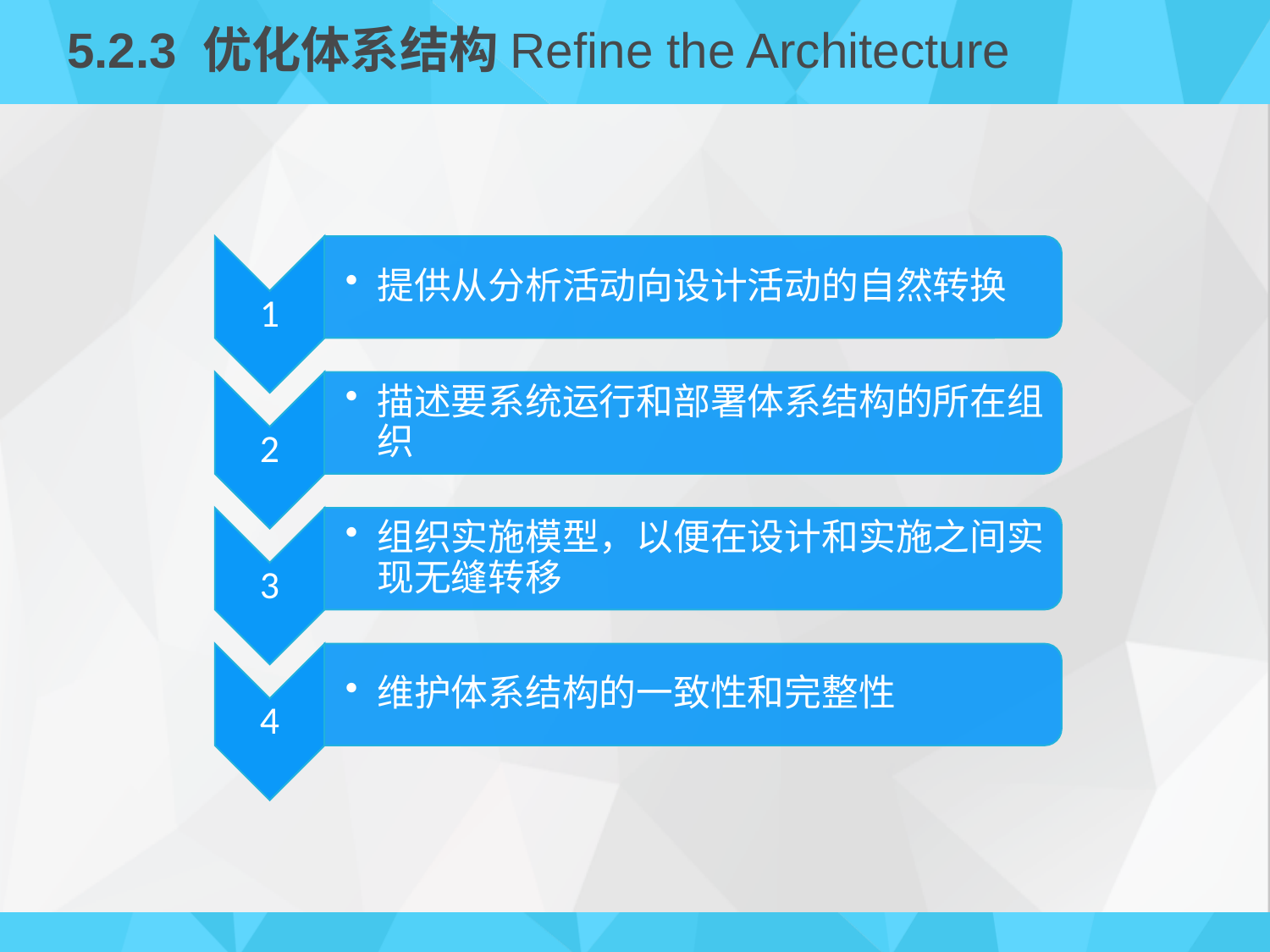

# 5.2.3 优化体系结构Refine the Architecture
1
提供从分析活动向设计活动的自然转换
2
描述要系统运行和部署体系结构的所在组织
3
组织实施模型，以便在设计和实施之间实现无缝转移
4
维护体系结构的一致性和完整性